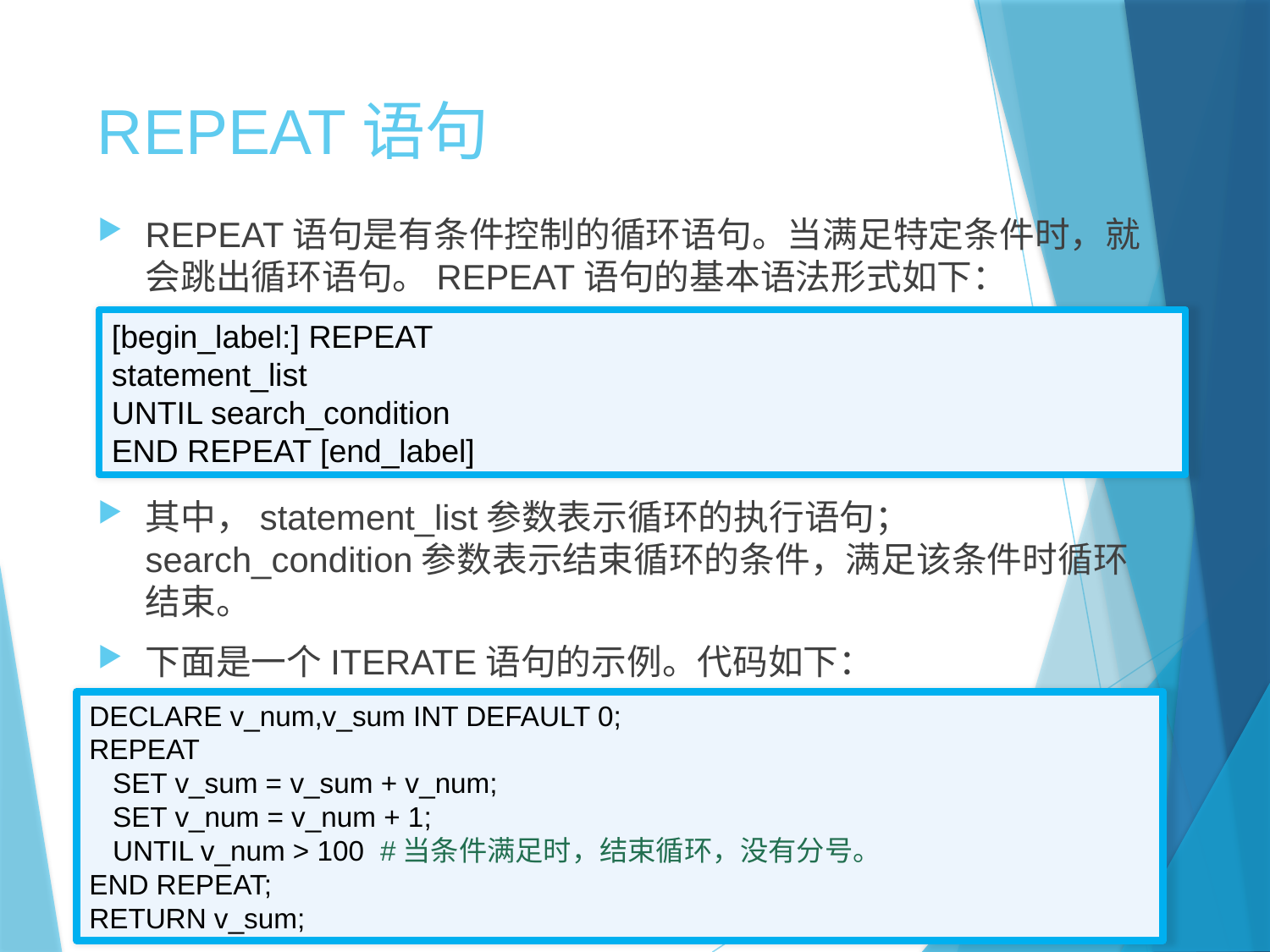

# REPEAT语句
REPEAT语句是有条件控制的循环语句。当满足特定条件时，就会跳出循环语句。REPEAT语句的基本语法形式如下：

其中，statement_list参数表示循环的执行语句；search_condition参数表示结束循环的条件，满足该条件时循环结束。
下面是一个ITERATE语句的示例。代码如下：

[begin_label:] REPEAT
statement_list
UNTIL search_condition
END REPEAT [end_label]
DECLARE v_num,v_sum INT DEFAULT 0;
REPEAT
   SET v_sum = v_sum + v_num;
   SET v_num = v_num + 1;
   UNTIL v_num > 100  #当条件满足时，结束循环，没有分号。
END REPEAT;
RETURN v_sum;